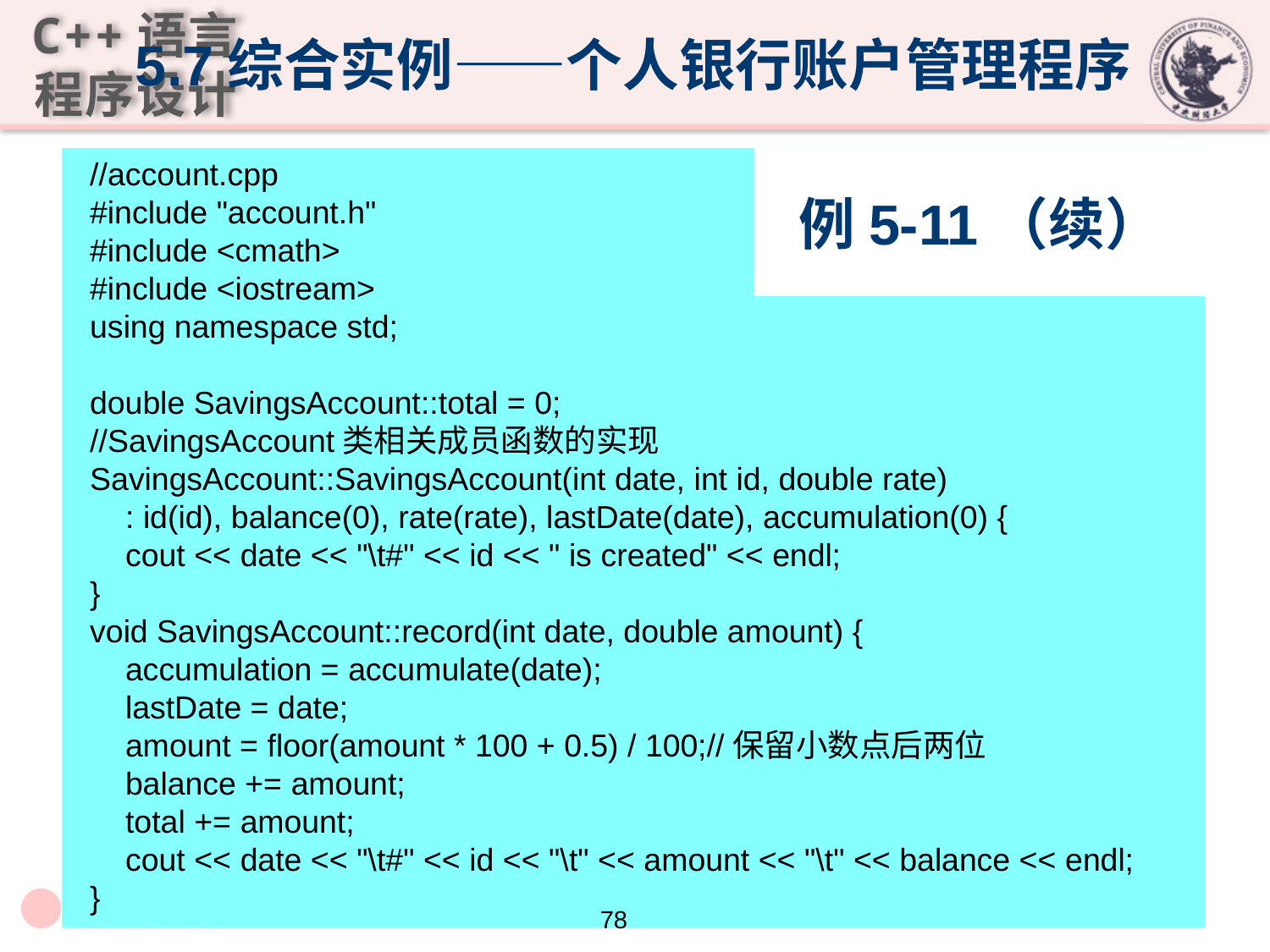

5.7综合实例——个人银行账户管理程序
//account.cpp
#include "account.h"
#include <cmath>
#include <iostream>
using namespace std;

double SavingsAccount::total = 0;
//SavingsAccount类相关成员函数的实现
SavingsAccount::SavingsAccount(int date, int id, double rate)
	: id(id), balance(0), rate(rate), lastDate(date), accumulation(0) {
	cout << date << "\t#" << id << " is created" << endl;
}
void SavingsAccount::record(int date, double amount) {
	accumulation = accumulate(date);
	lastDate = date;
	amount = floor(amount * 100 + 0.5) / 100;//保留小数点后两位
	balance += amount;
	total += amount;
	cout << date << "\t#" << id << "\t" << amount << "\t" << balance << endl;
}
# 例5-11（续）
78